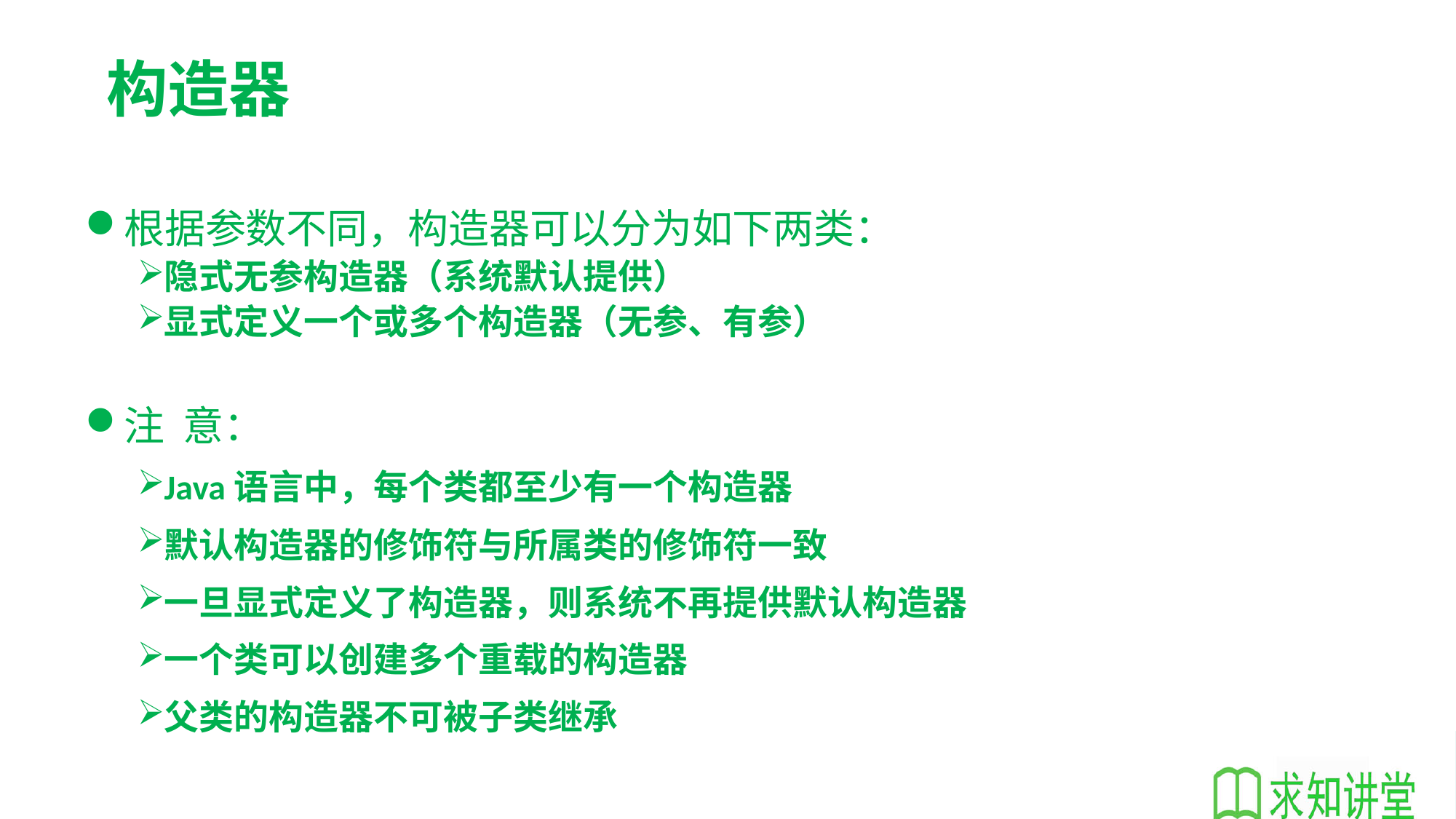

# 构造器
根据参数不同，构造器可以分为如下两类：
隐式无参构造器（系统默认提供）
显式定义一个或多个构造器（无参、有参）

注  意：
Java语言中，每个类都至少有一个构造器
默认构造器的修饰符与所属类的修饰符一致
一旦显式定义了构造器，则系统不再提供默认构造器
一个类可以创建多个重载的构造器
父类的构造器不可被子类继承